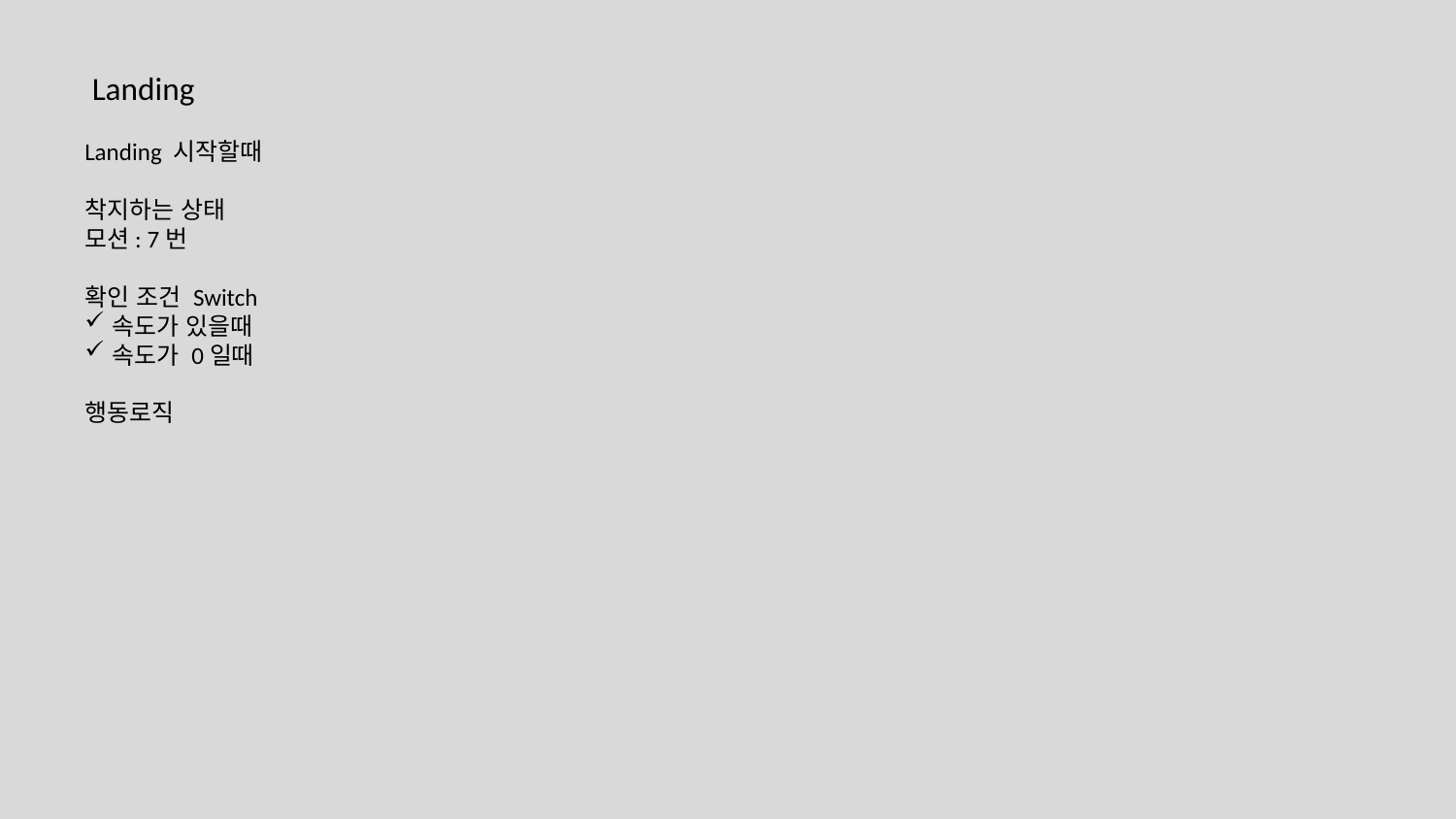

Landing

Landing 시작할때

착지하는 상태
모션: 7번

확인 조건 Switch
속도가 있을때
속도가 0일때

행동로직